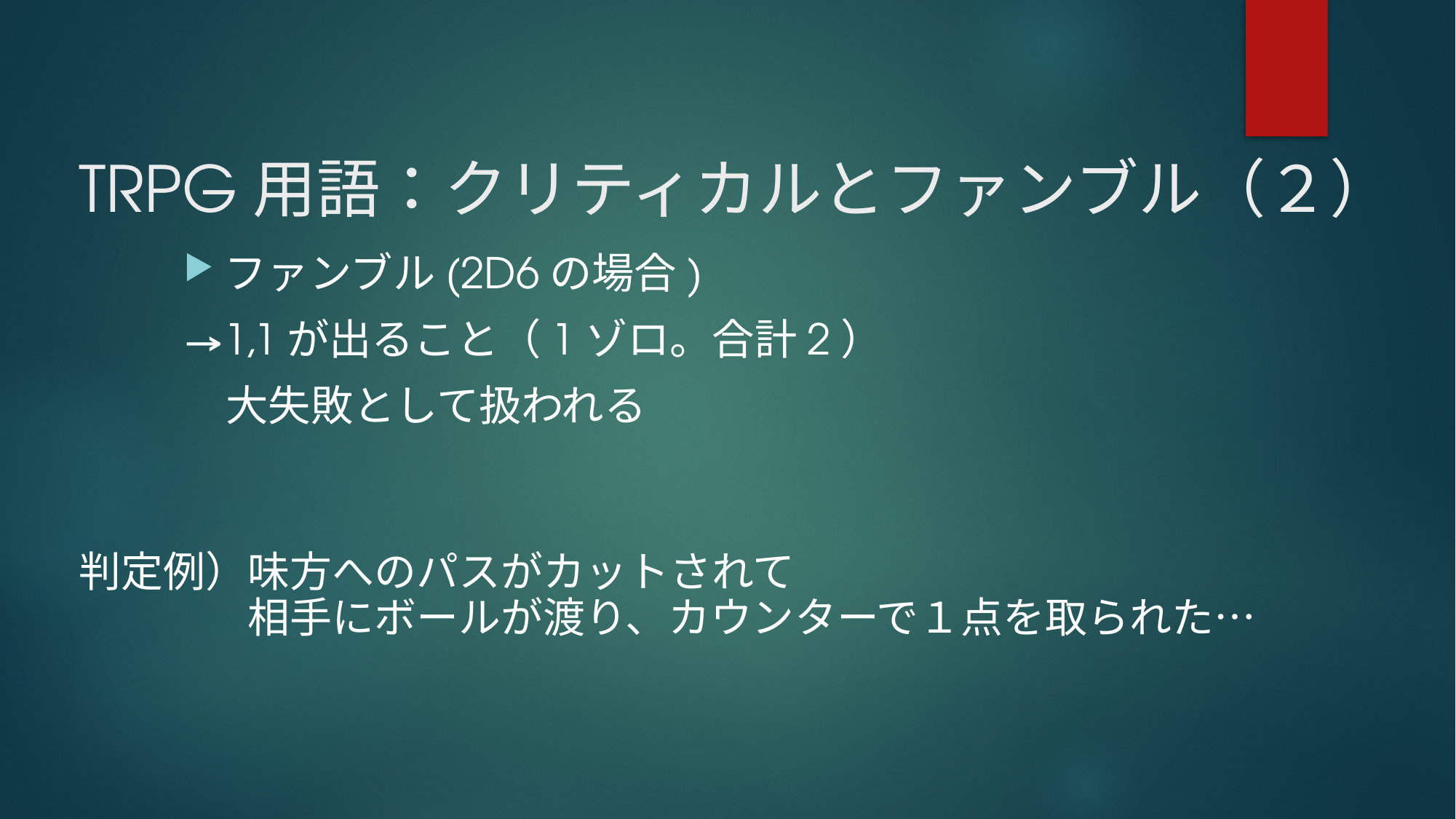

# TRPG用語：クリティカルとファンブル（２）
ファンブル(2D6の場合)
→1,1が出ること（1ゾロ。合計2）
　大失敗として扱われる
判定例）味方へのパスがカットされて
　　　　相手にボールが渡り、カウンターで１点を取られた…